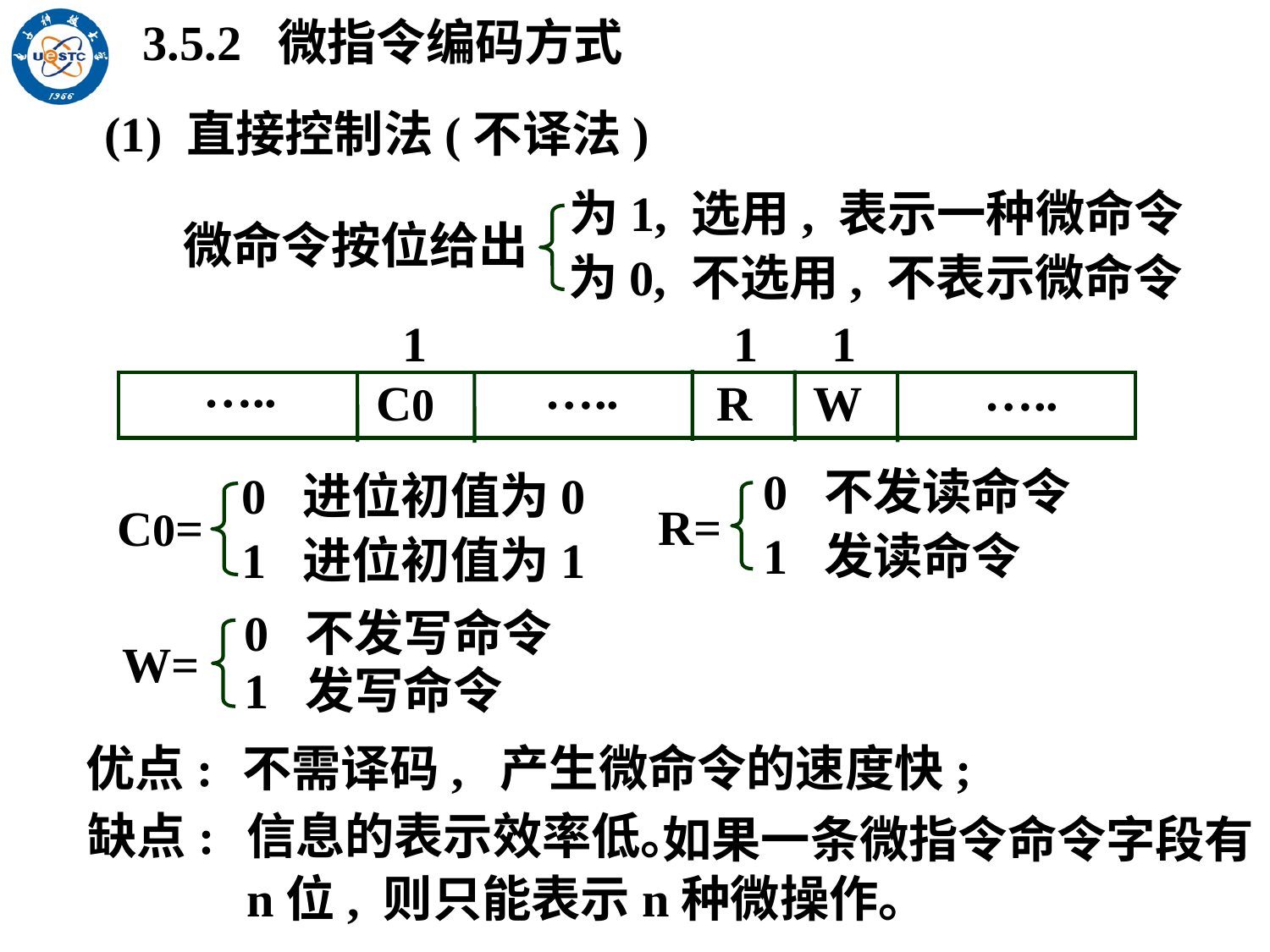

3.5.2  微指令编码方式
(1) 直接控制法(不译法)
为1, 选用, 表示一种微命令

微命令按位给出
为0, 不选用, 不表示微命令
1                         1      1
…..
…..
…..

                    C0                       R     W

0  不发读命令
1  发读命令
0  进位初值为0
1  进位初值为1

R=
C0=
0  不发写命令
1  发写命令

W=
优点:
不需译码,  产生微命令的速度快;
信息的表示效率低。
缺点:
                                    如果一条微指令命令字段有n位, 则只能表示n种微操作。